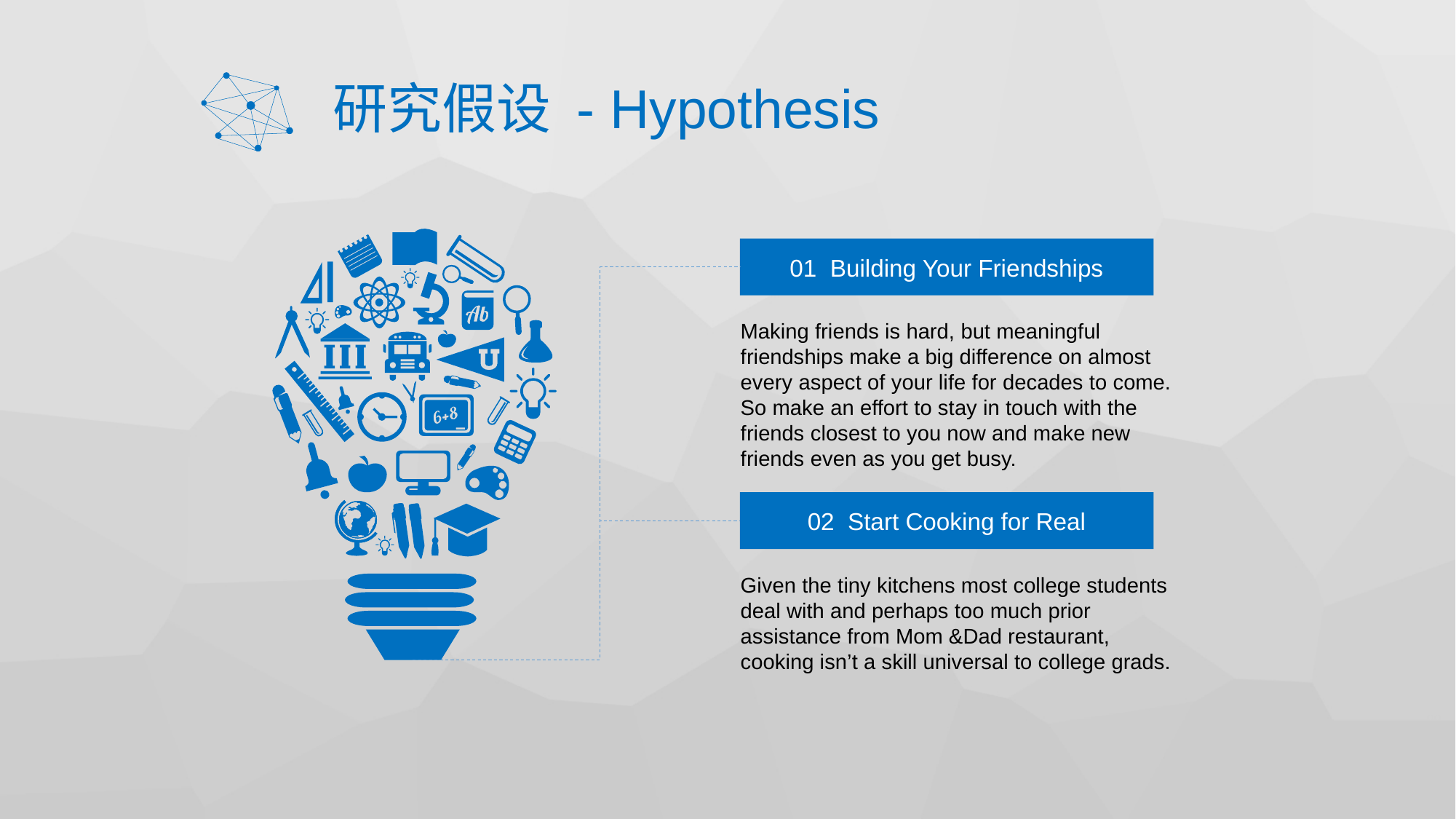

# 研究假设 - Hypothesis

01  Building Your Friendships
Making friends is hard, but meaningful friendships make a big difference on almost every aspect of your life for decades to come. So make an effort to stay in touch with the friends closest to you now and make new friends even as you get busy.
02  Start Cooking for Real
Given the tiny kitchens most college students deal with and perhaps too much prior assistance from Mom &Dad restaurant, cooking isn’t a skill universal to college grads.